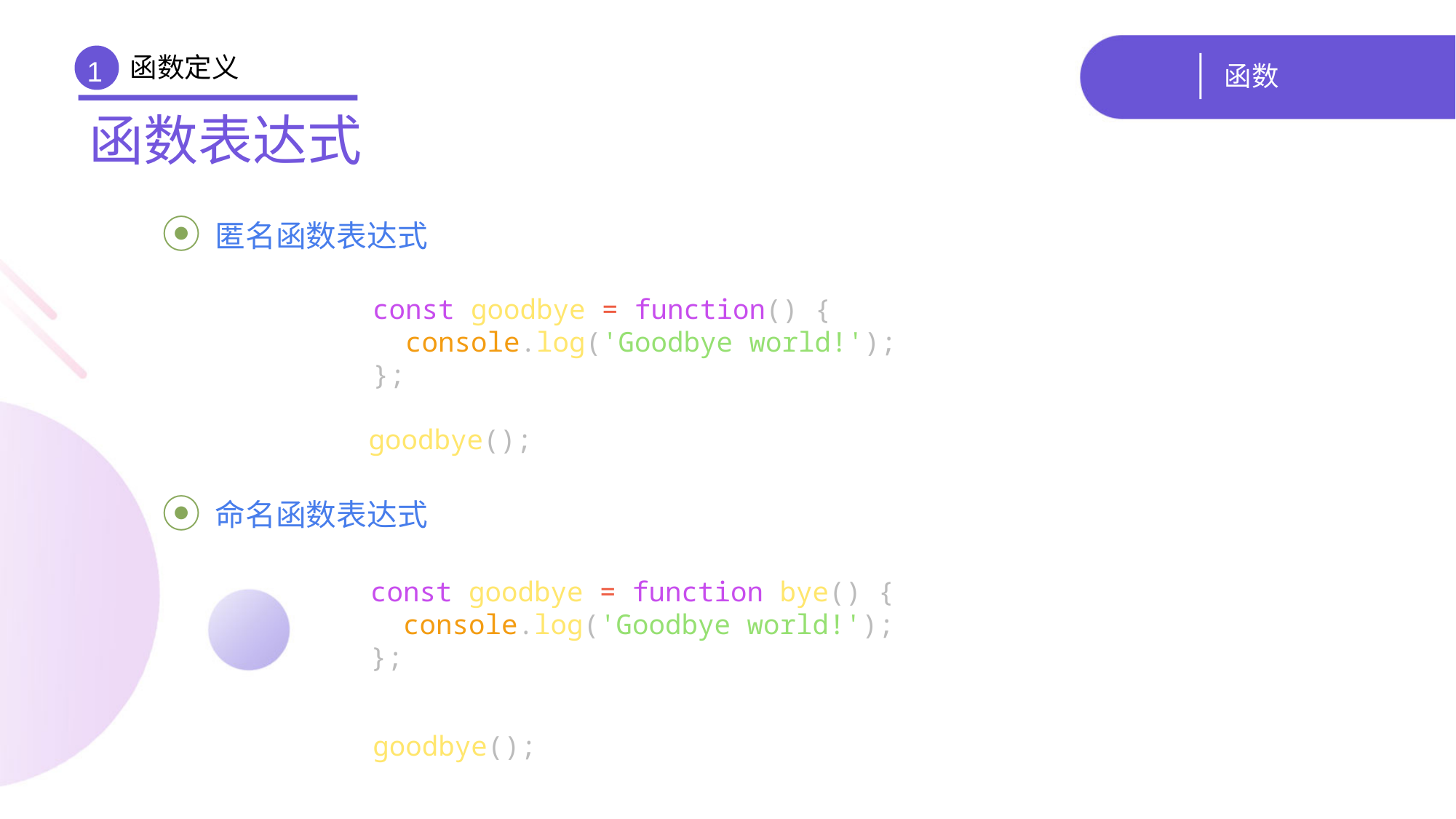

函数定义
# 函数
1
函数表达式
 匿名函数表达式

 命名函数表达式
const goodbye = function() {
  console.log('Goodbye world!');
};
goodbye();
const goodbye = function bye() {
  console.log('Goodbye world!');
};
goodbye();